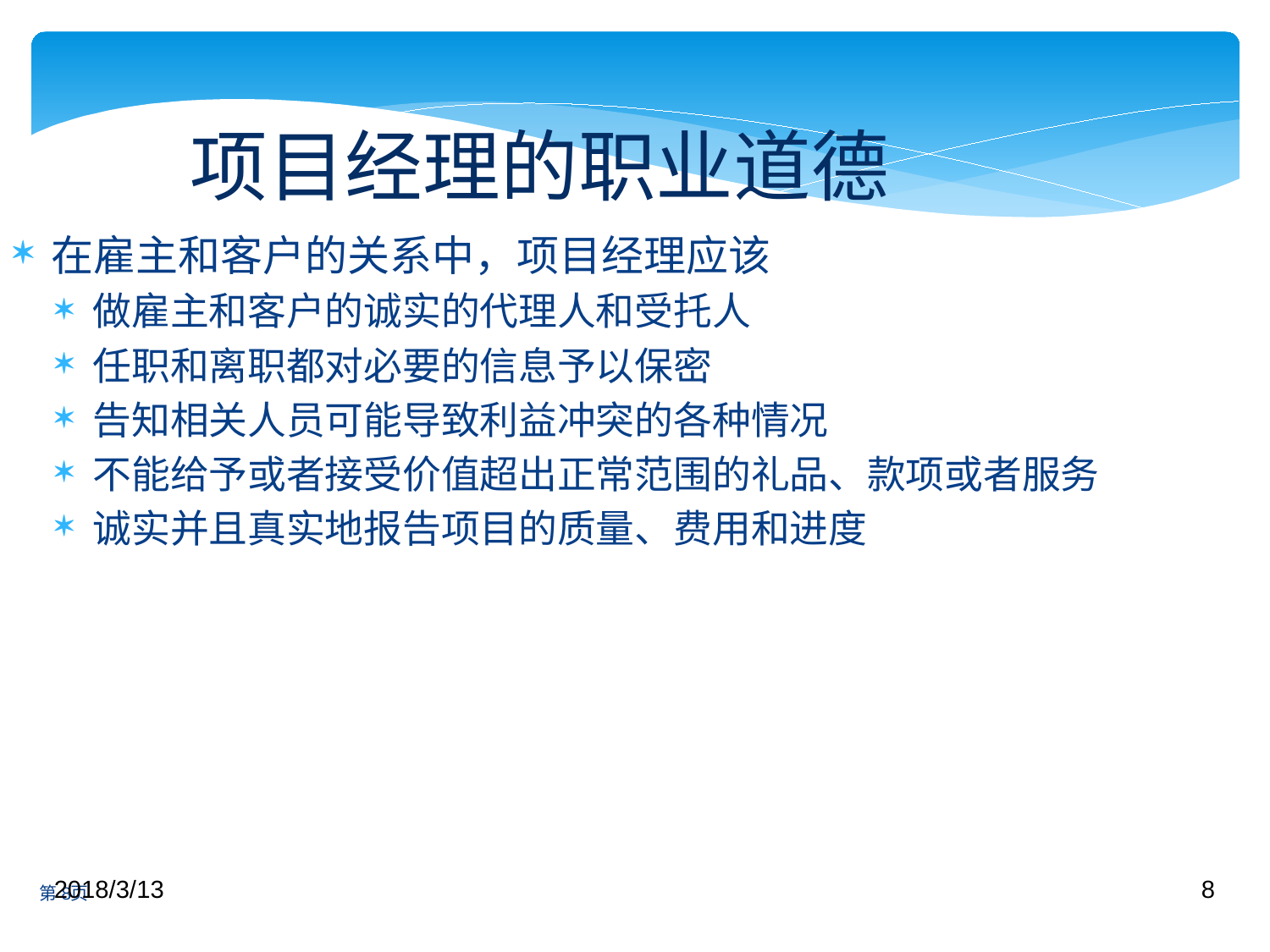

项目经理的职业道德
在雇主和客户的关系中，项目经理应该
做雇主和客户的诚实的代理人和受托人
任职和离职都对必要的信息予以保密
告知相关人员可能导致利益冲突的各种情况
不能给予或者接受价值超出正常范围的礼品、款项或者服务
诚实并且真实地报告项目的质量、费用和进度
2018/3/13
8
第8页